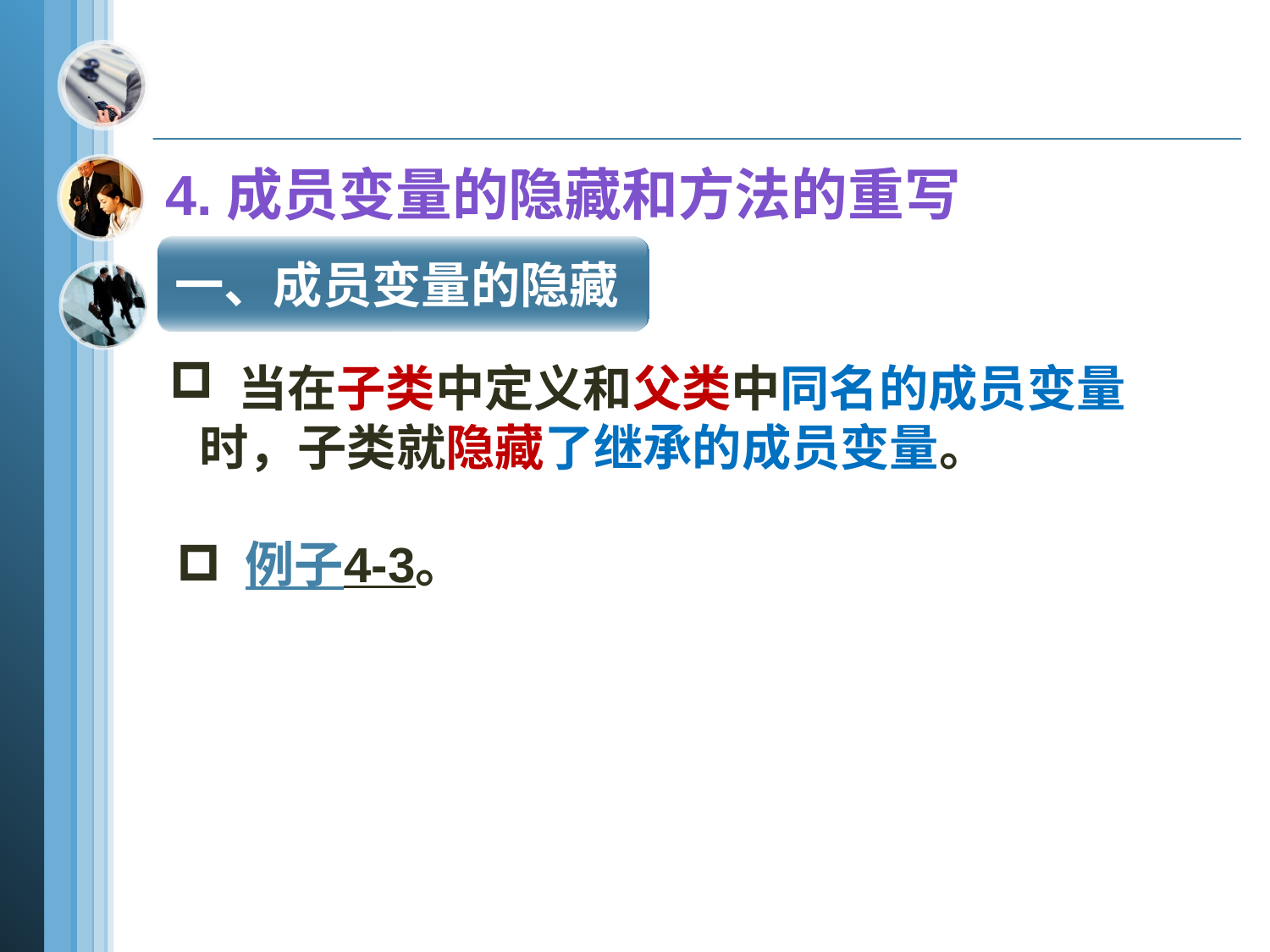

4.成员变量的隐藏和方法的重写
一、成员变量的隐藏

 当在子类中定义和父类中同名的成员变量时，子类就隐藏了继承的成员变量。
 例子4-3。